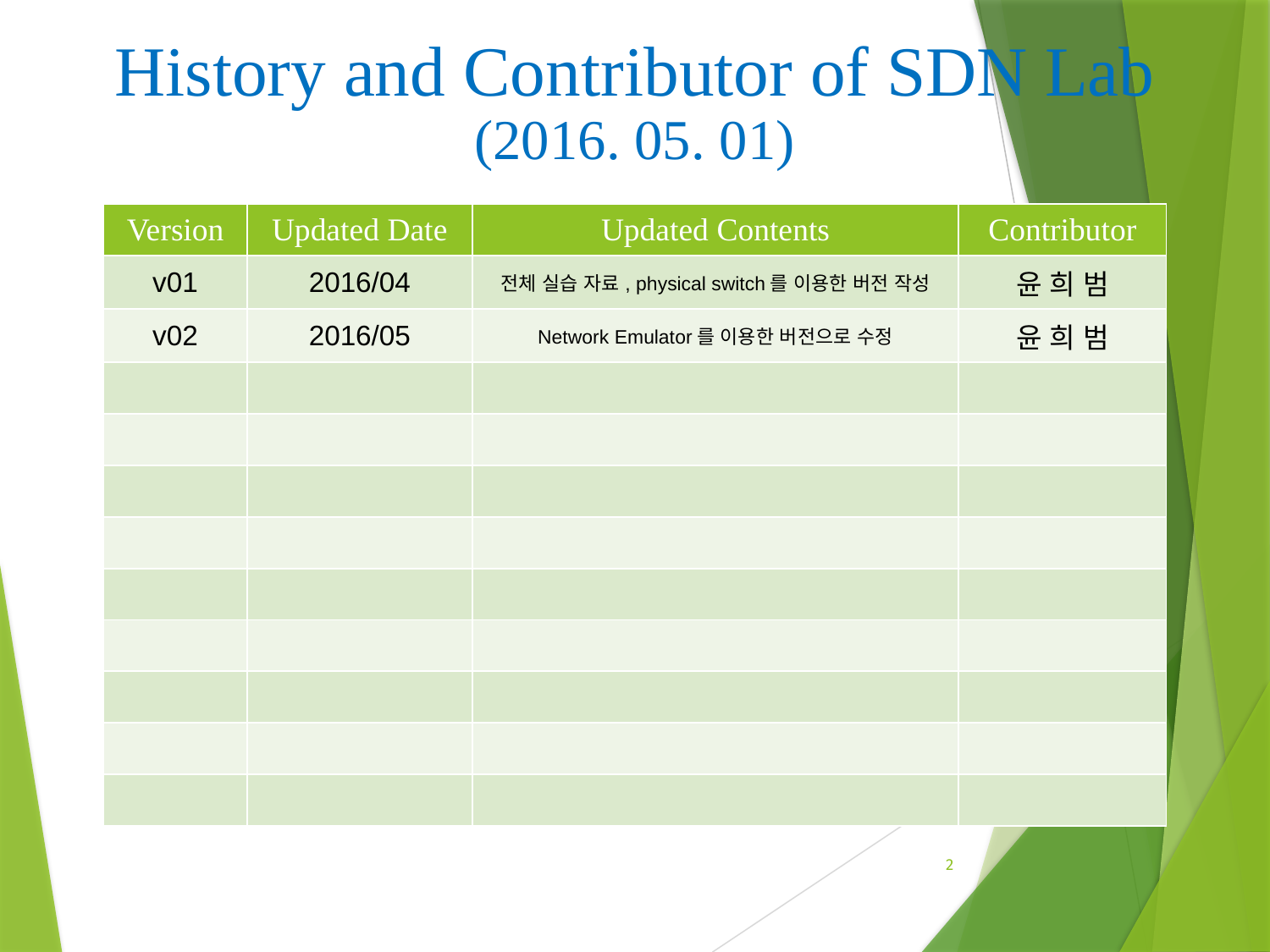

History and Contributor of SDN Lab
(2016. 05. 01)
| Version | Updated Date | Updated Contents | Contributor |
| --- | --- | --- | --- |
| v01 | 2016/04 | 전체 실습 자료, physical switch를 이용한 버전 작성 | 윤 희 범 |
| v02 | 2016/05 | Network Emulator를 이용한 버전으로 수정 | 윤 희 범 |
|  |  |  |  |
|  |  |  |  |
|  |  |  |  |
|  |  |  |  |
|  |  |  |  |
|  |  |  |  |
|  |  |  |  |
|  |  |  |  |
|  |  |  |  |
2